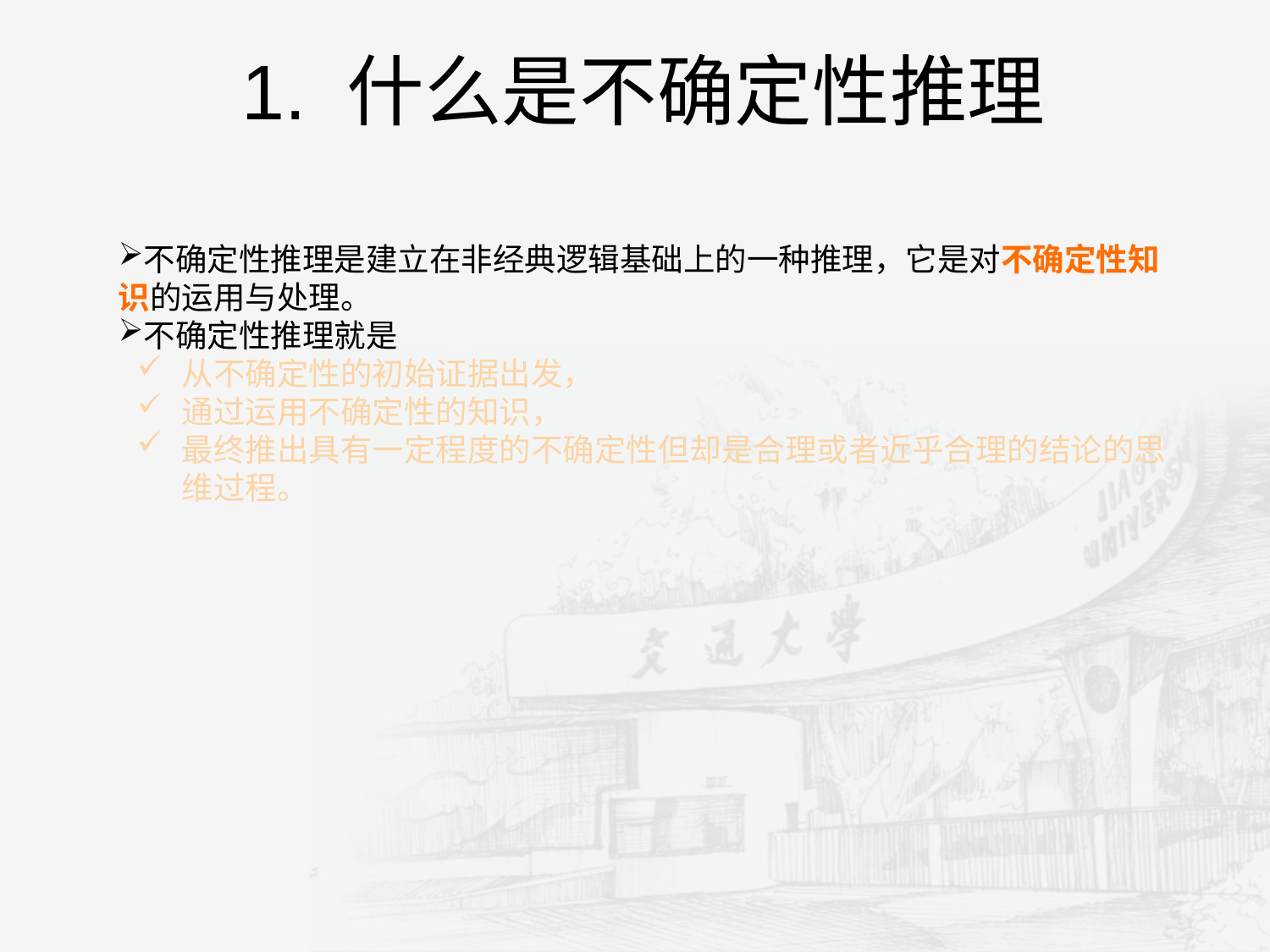

1. 什么是不确定性推理
不确定性推理是建立在非经典逻辑基础上的一种推理，它是对不确定性知识的运用与处理。
不确定性推理就是
从不确定性的初始证据出发，
通过运用不确定性的知识，
最终推出具有一定程度的不确定性但却是合理或者近乎合理的结论的思维过程。
3